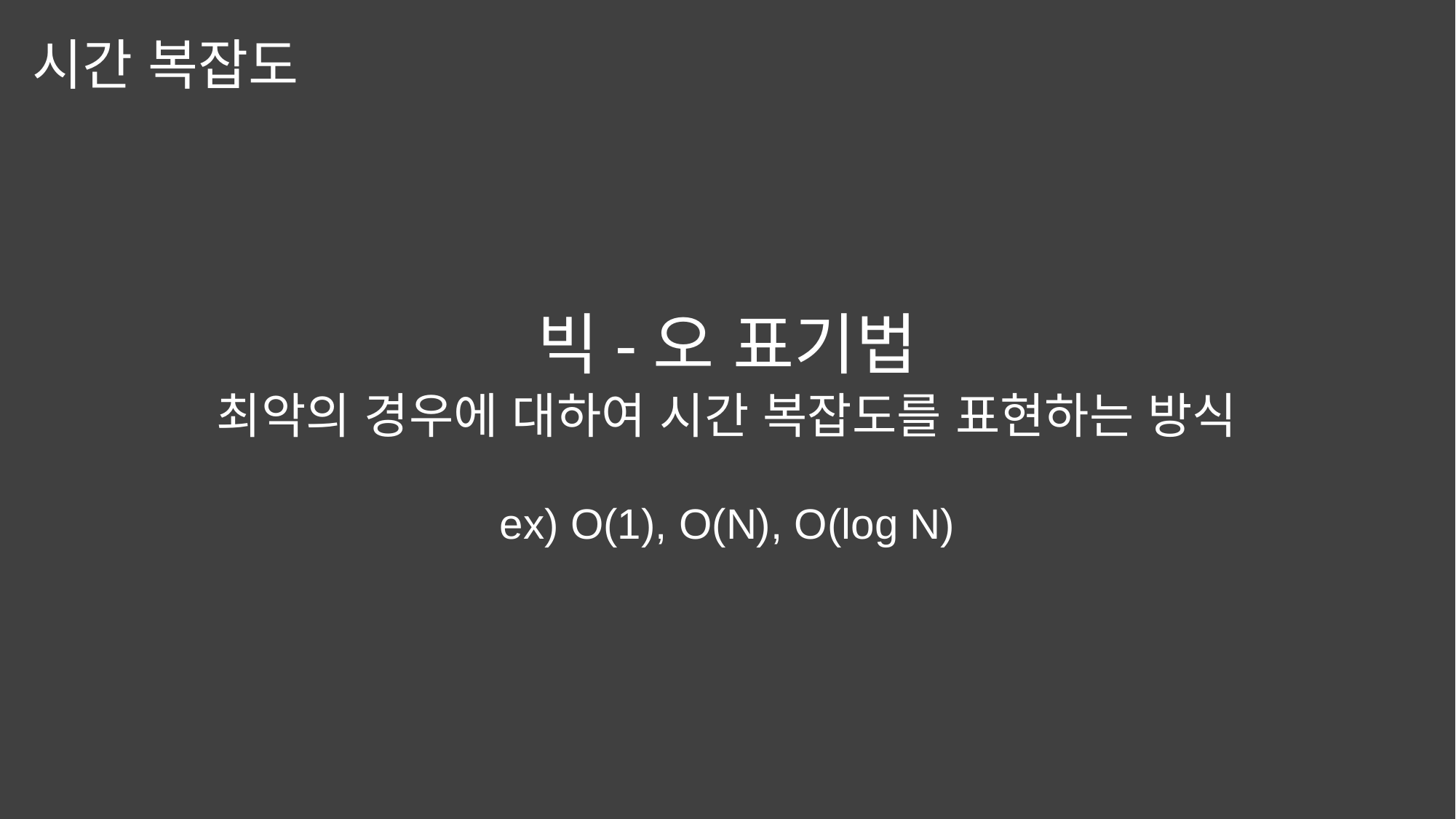

시간 복잡도
빅-오 표기법
최악의 경우에 대하여 시간 복잡도를 표현하는 방식
ex) O(1), O(N), O(log N)